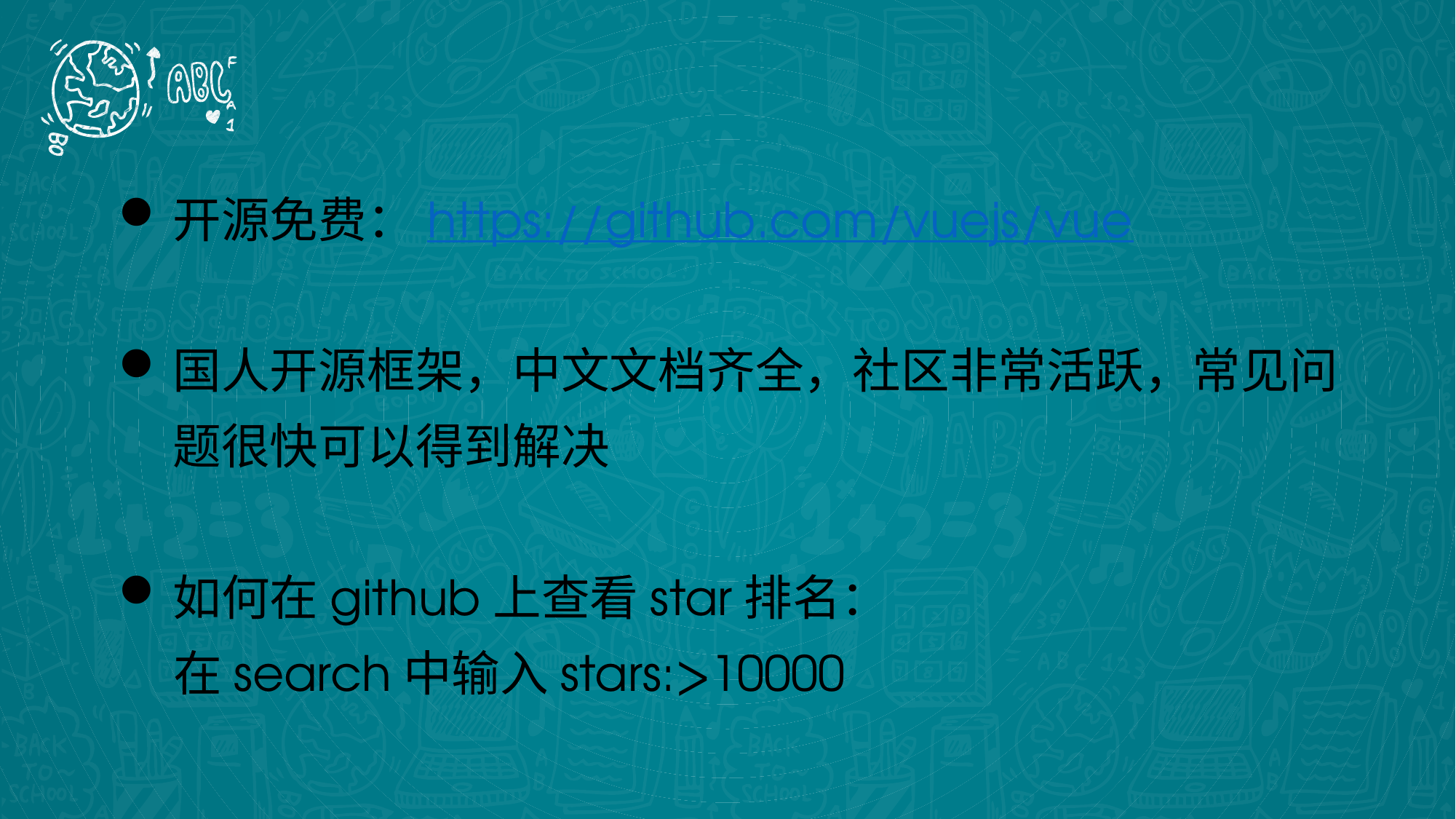

开源免费：https://github.com/vuejs/vue

国人开源框架，中文文档齐全，社区非常活跃，常见问题很快可以得到解决

如何在github上查看star排名：
    在search中输入stars:>10000